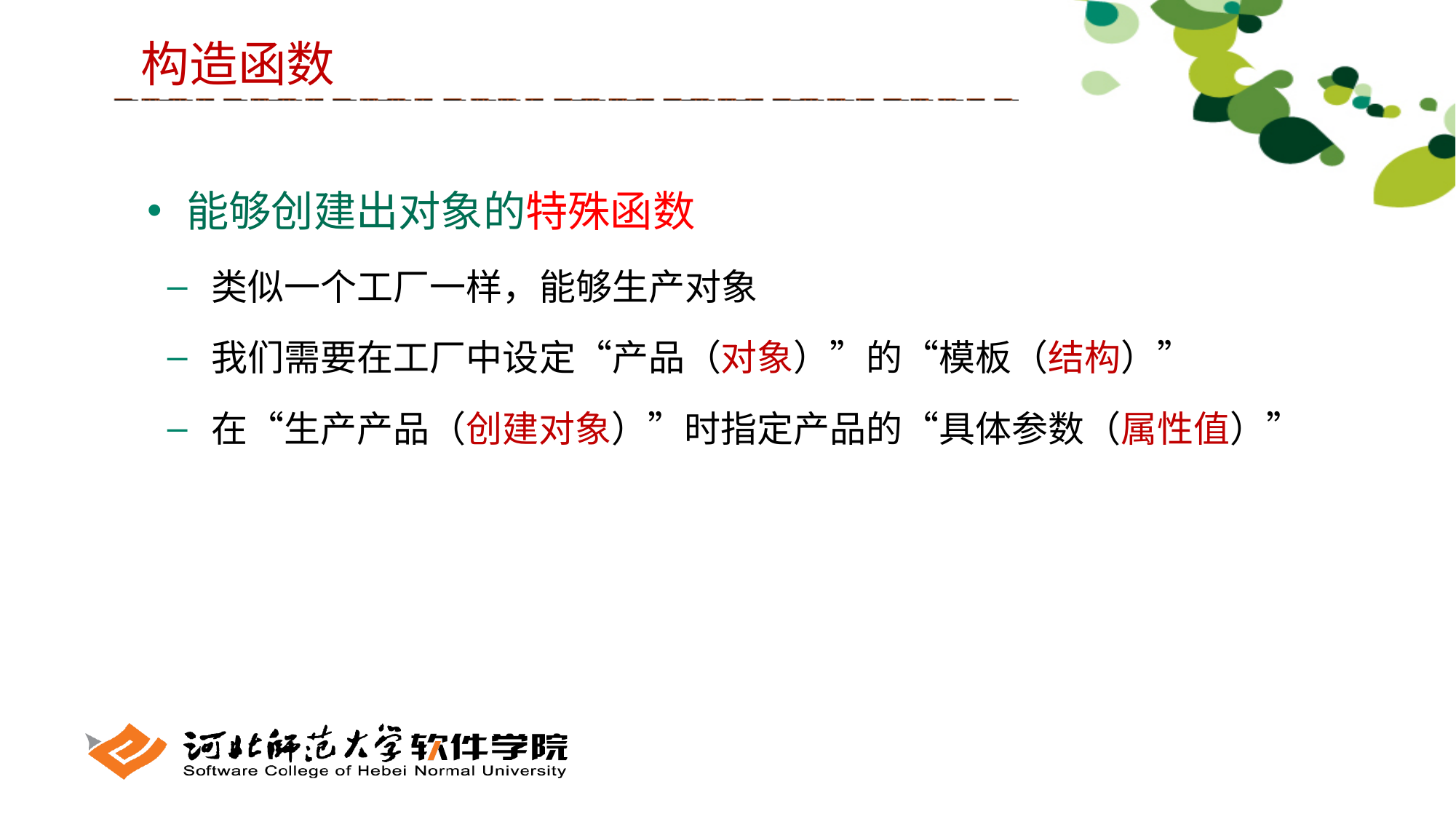

构造函数
 能够创建出对象的特殊函数
 类似一个工厂一样，能够生产对象
 我们需要在工厂中设定“产品（对象）”的“模板（结构）”
 在“生产产品（创建对象）”时指定产品的“具体参数（属性值）”